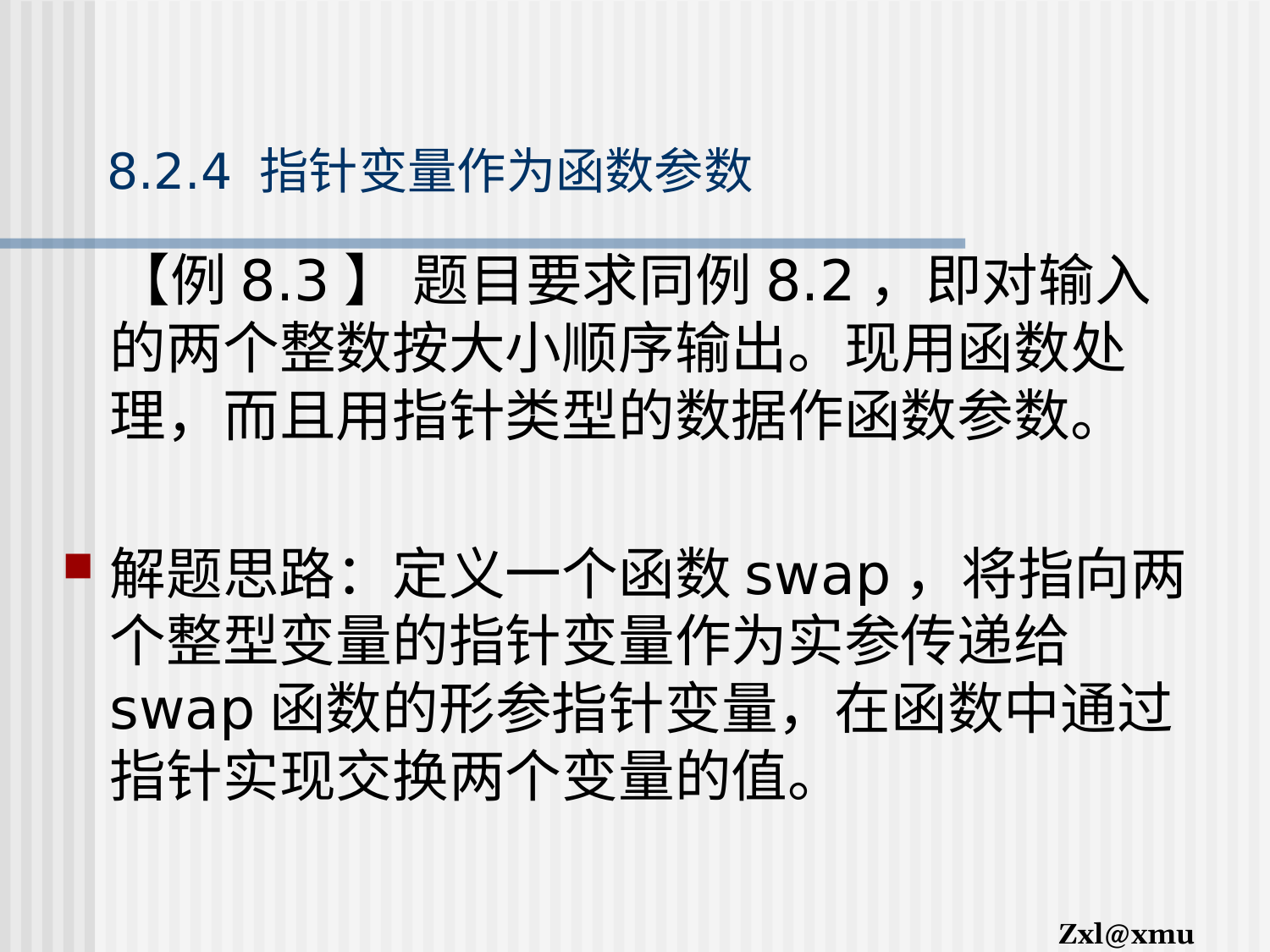

# 8.2.4 指针变量作为函数参数
   【例8.3】 题目要求同例8.2，即对输入的两个整数按大小顺序输出。现用函数处理，而且用指针类型的数据作函数参数。

解题思路：定义一个函数swap，将指向两个整型变量的指针变量作为实参传递给swap函数的形参指针变量，在函数中通过指针实现交换两个变量的值。